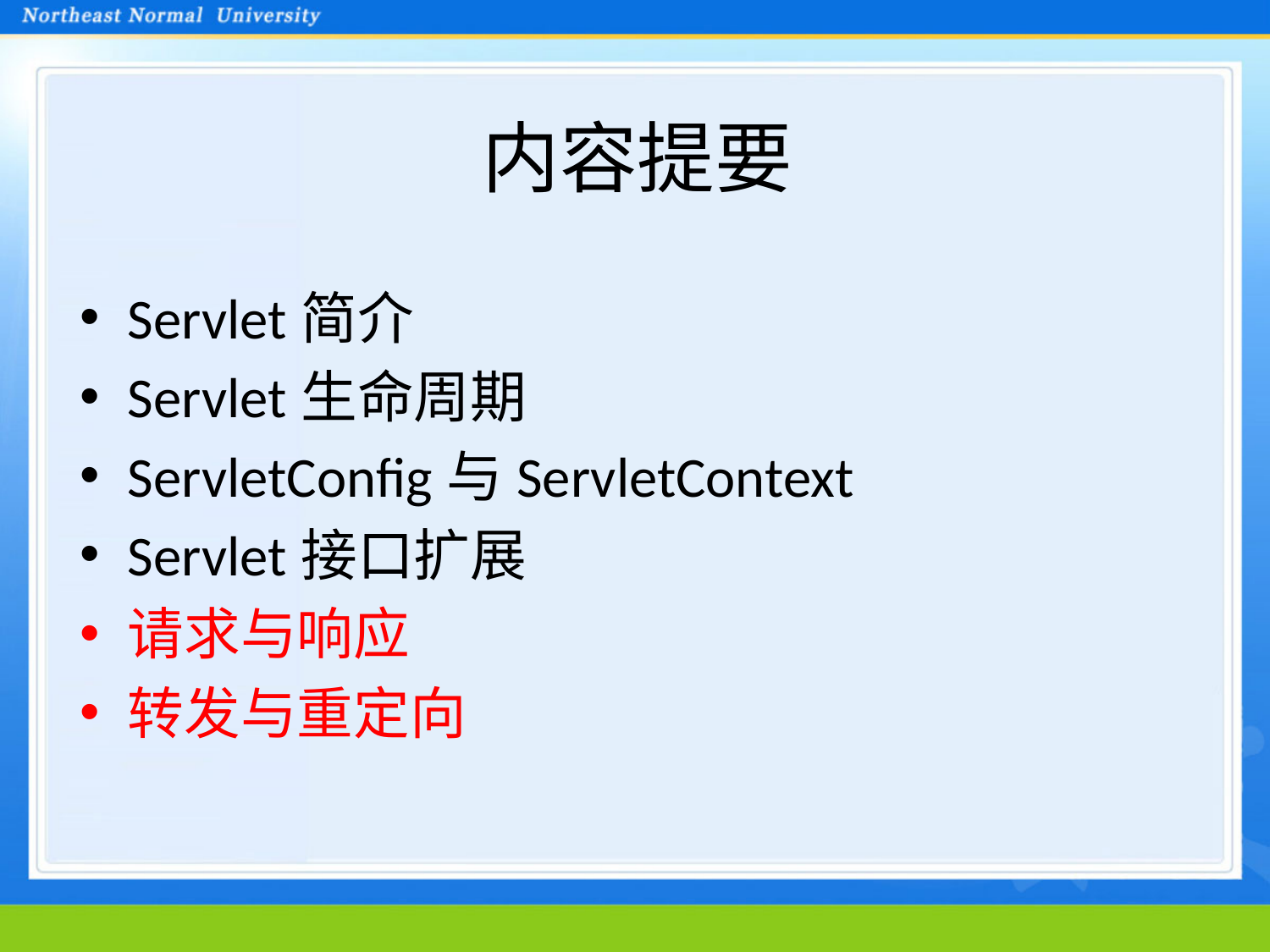

# 内容提要
Servlet简介
Servlet生命周期
ServletConfig与ServletContext
Servlet接口扩展
请求与响应
转发与重定向